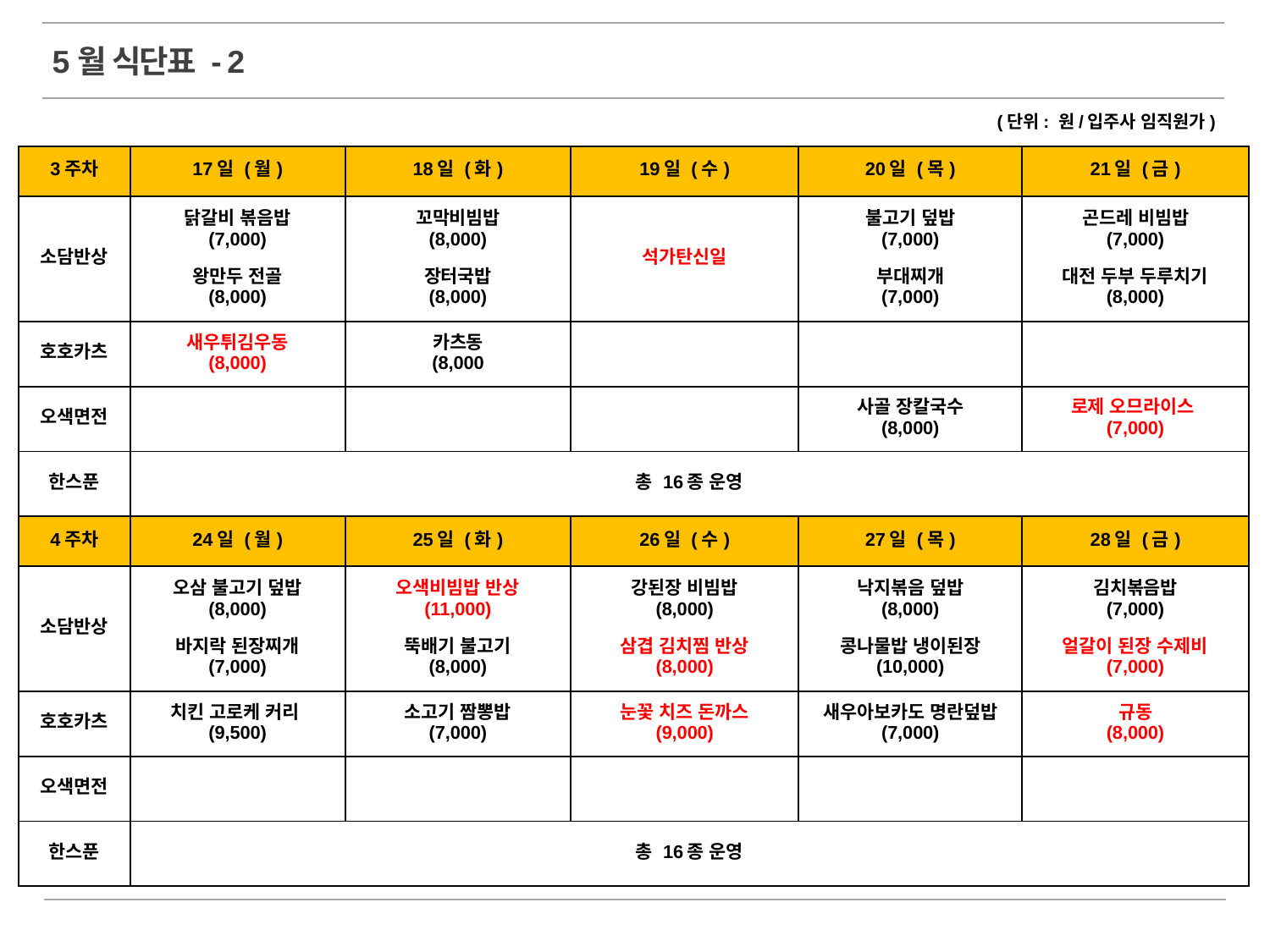

5월 식단표 - 2
(단위: 원/입주사 임직원가)
| 3주차 | 17일 (월) | 18일 (화) | 19일 (수) | 20일 (목) | 21일 (금) |
| --- | --- | --- | --- | --- | --- |
| 소담반상 | 닭갈비 볶음밥 (7,000) 왕만두 전골 (8,000) | 꼬막비빔밥 (8,000) 장터국밥 (8,000) | 석가탄신일 | 불고기 덮밥 (7,000) 부대찌개 (7,000) | 곤드레 비빔밥 (7,000) 대전 두부 두루치기 (8,000) |
| 호호카츠 | 새우튀김우동 (8,000) | 카츠동 (8,000 |  |  |  |
| 오색면전 |  |  |  | 사골 장칼국수 (8,000) | 로제 오므라이스 (7,000) |
| 한스푼 | 총 16종 운영 |  |  |  |  |
| 4주차 | 24일 (월) | 25일 (화) | 26일 (수) | 27일 (목) | 28일 (금) |
| 소담반상 | 오삼 불고기 덮밥 (8,000) 바지락 된장찌개 (7,000) | 오색비빔밥 반상 (11,000) 뚝배기 불고기 (8,000) | 강된장 비빔밥 (8,000) 삼겹 김치찜 반상 (8,000) | 낙지볶음 덮밥 (8,000) 콩나물밥 냉이된장 (10,000) | 김치볶음밥 (7,000) 얼갈이 된장 수제비 (7,000) |
| 호호카츠 | 치킨 고로케 커리(9,500) | 소고기 짬뽕밥 (7,000) | 눈꽃 치즈 돈까스 (9,000) | 새우아보카도 명란덮밥 (7,000) | 규동 (8,000) |
| 오색면전 |  |  |  |  |  |
| 한스푼 | 총 16종 운영 |  |  |  |  |